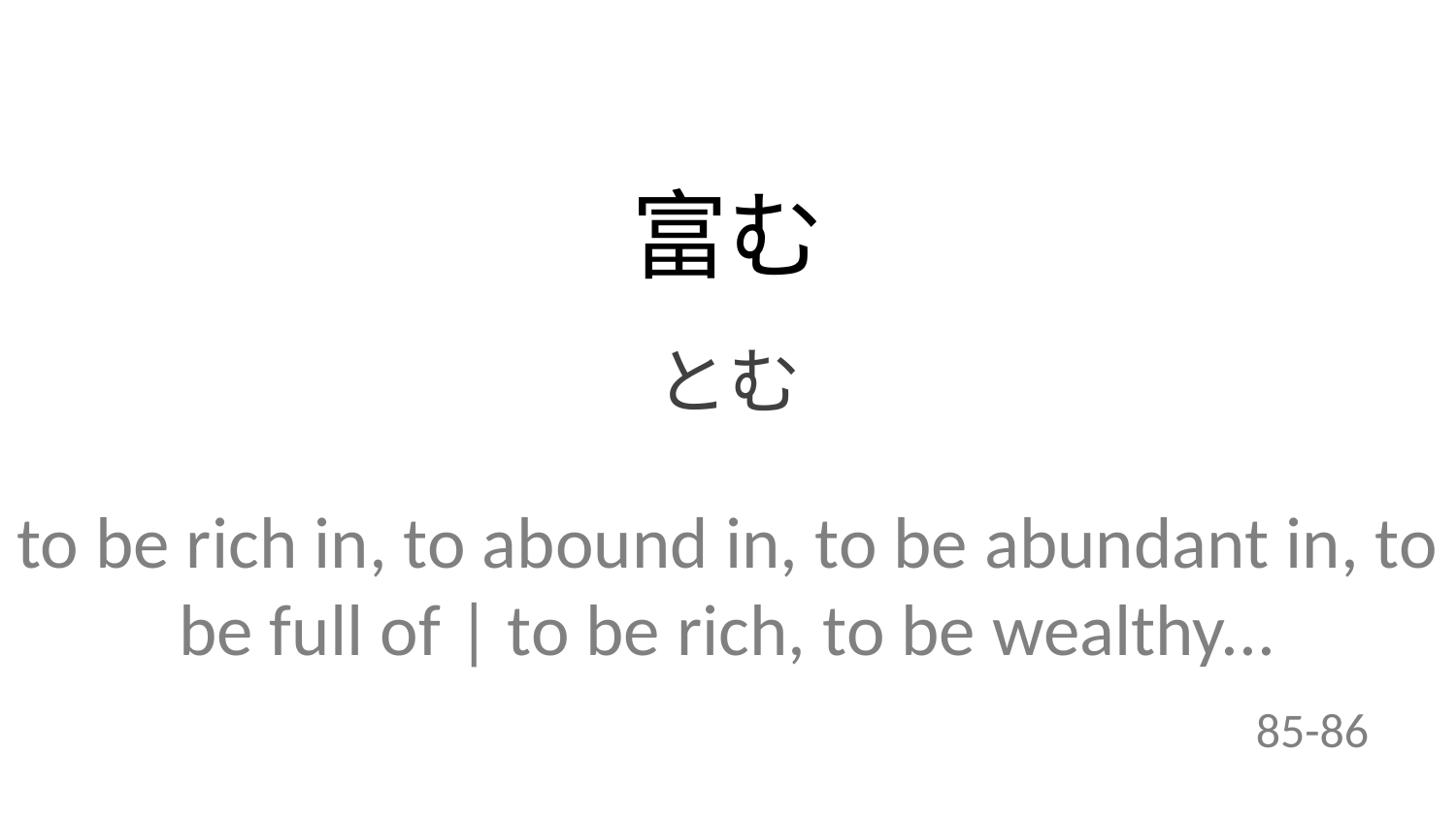

富む

とむ
to be rich in, to abound in, to be abundant in, to be full of | to be rich, to be wealthy...
85-86